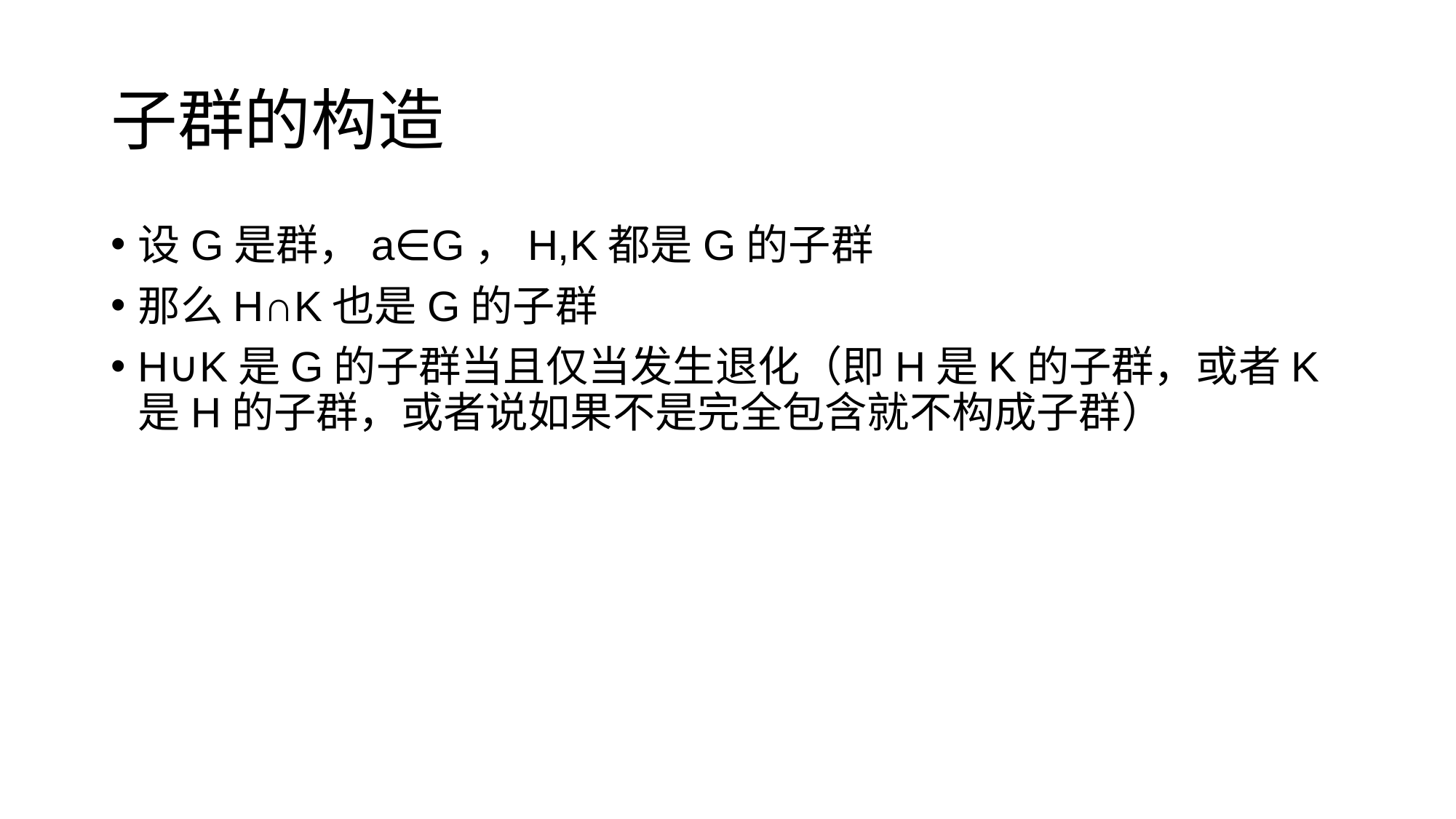

# 子群的构造
设G是群，a∈G，H,K都是G的子群
那么H∩K也是G的子群
H∪K是G的子群当且仅当发生退化（即H是K的子群，或者K是H的子群，或者说如果不是完全包含就不构成子群）